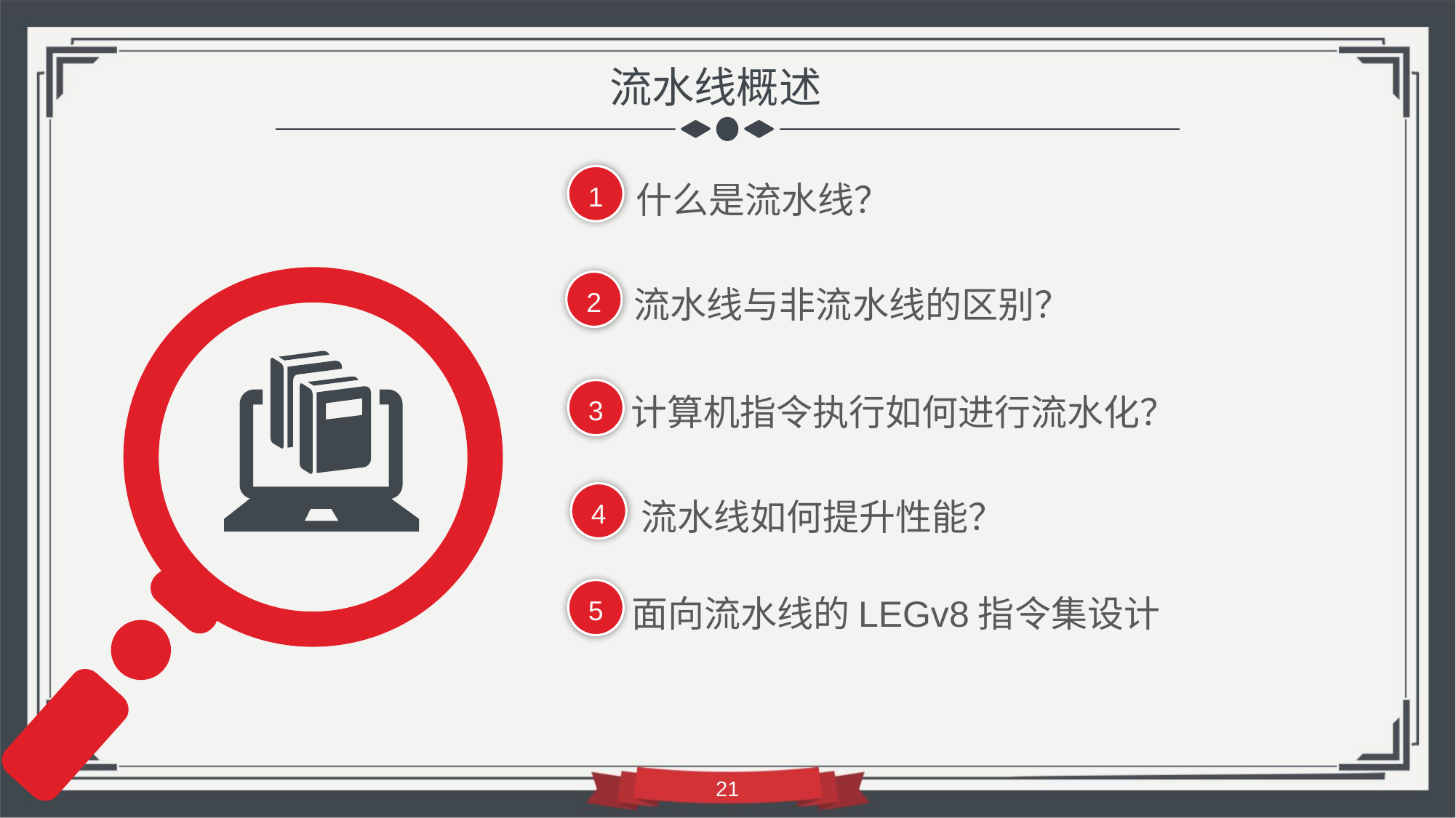

流水线概述

1
什么是流水线？

2
流水线与非流水线的区别？

3
计算机指令执行如何进行流水化？
4
流水线如何提升性能？
5
面向流水线的LEGv8指令集设计